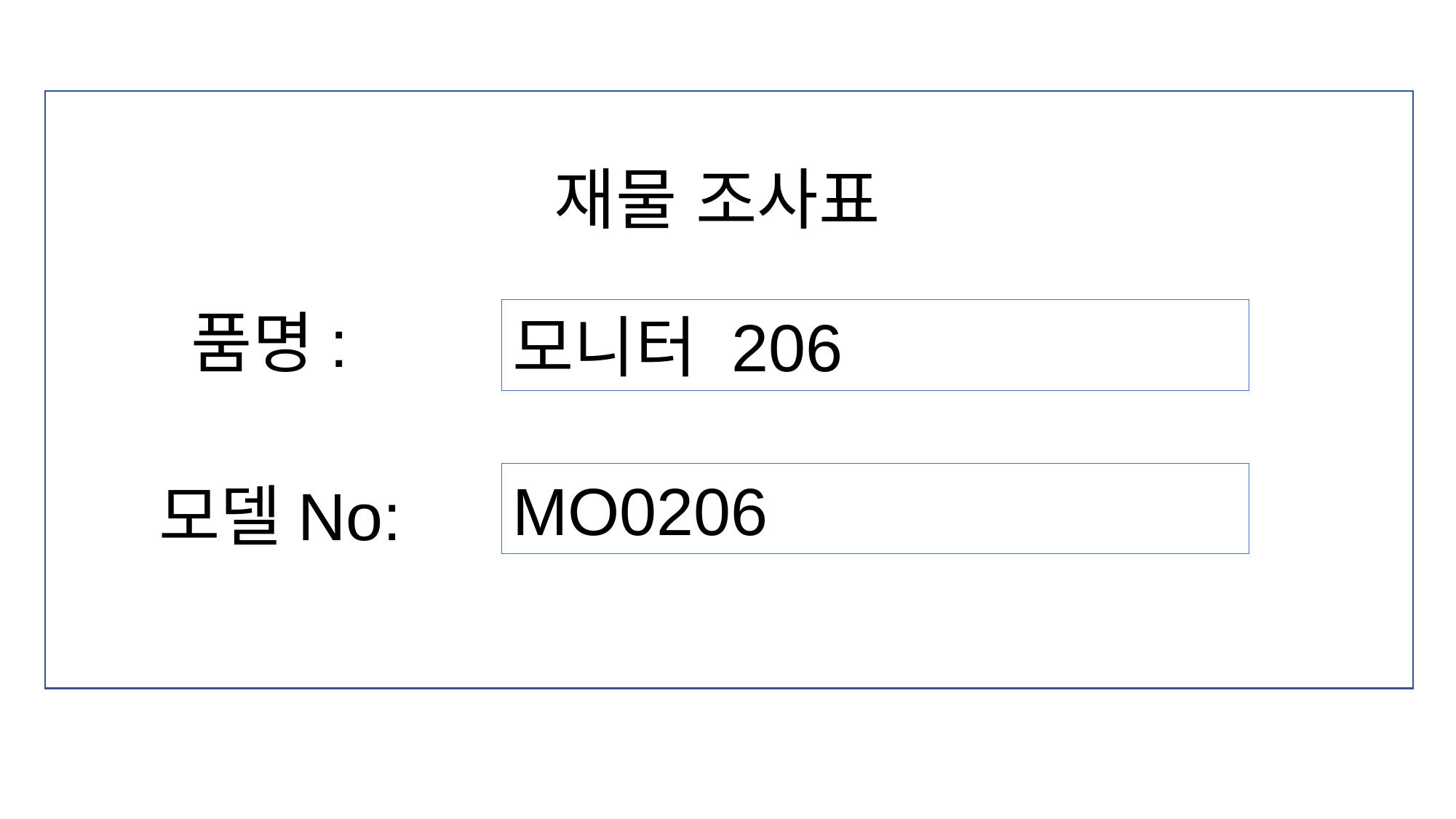

재물 조사표
품명:
모니터 206
MO0206
모델No: